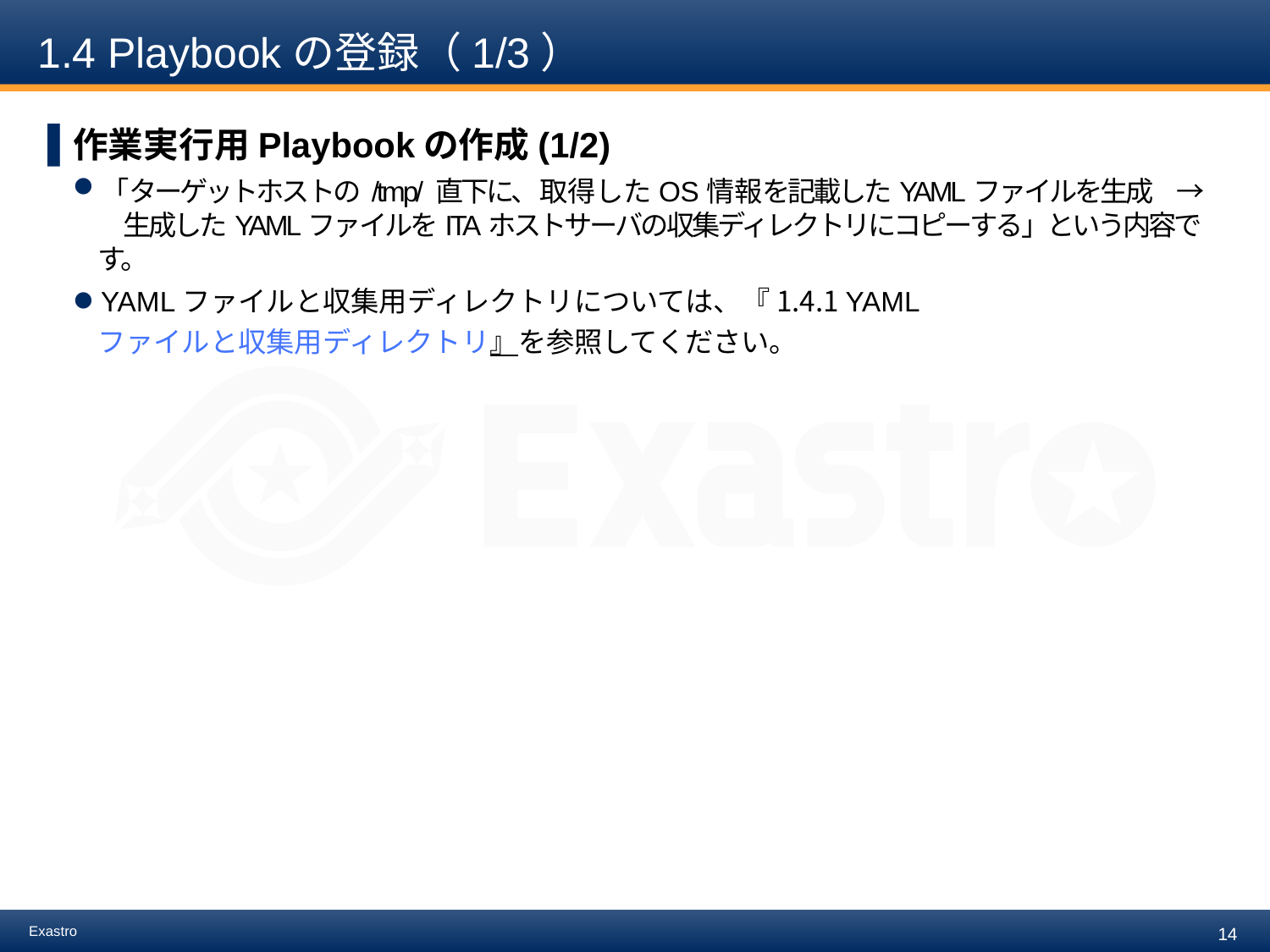

# 1.4 Playbookの登録（1/3）
作業実行用Playbookの作成(1/2)
「ターゲットホストの /tmp/ 直下に、取得したOS情報を記載したYAMLファイルを生成　→　生成したYAMLファイルをITAホストサーバの収集ディレクトリにコピーする」という内容です。
YAMLファイルと収集用ディレクトリについては、『 1.4.1 YAMLファイルと収集用ディレクトリ』を参照してください。